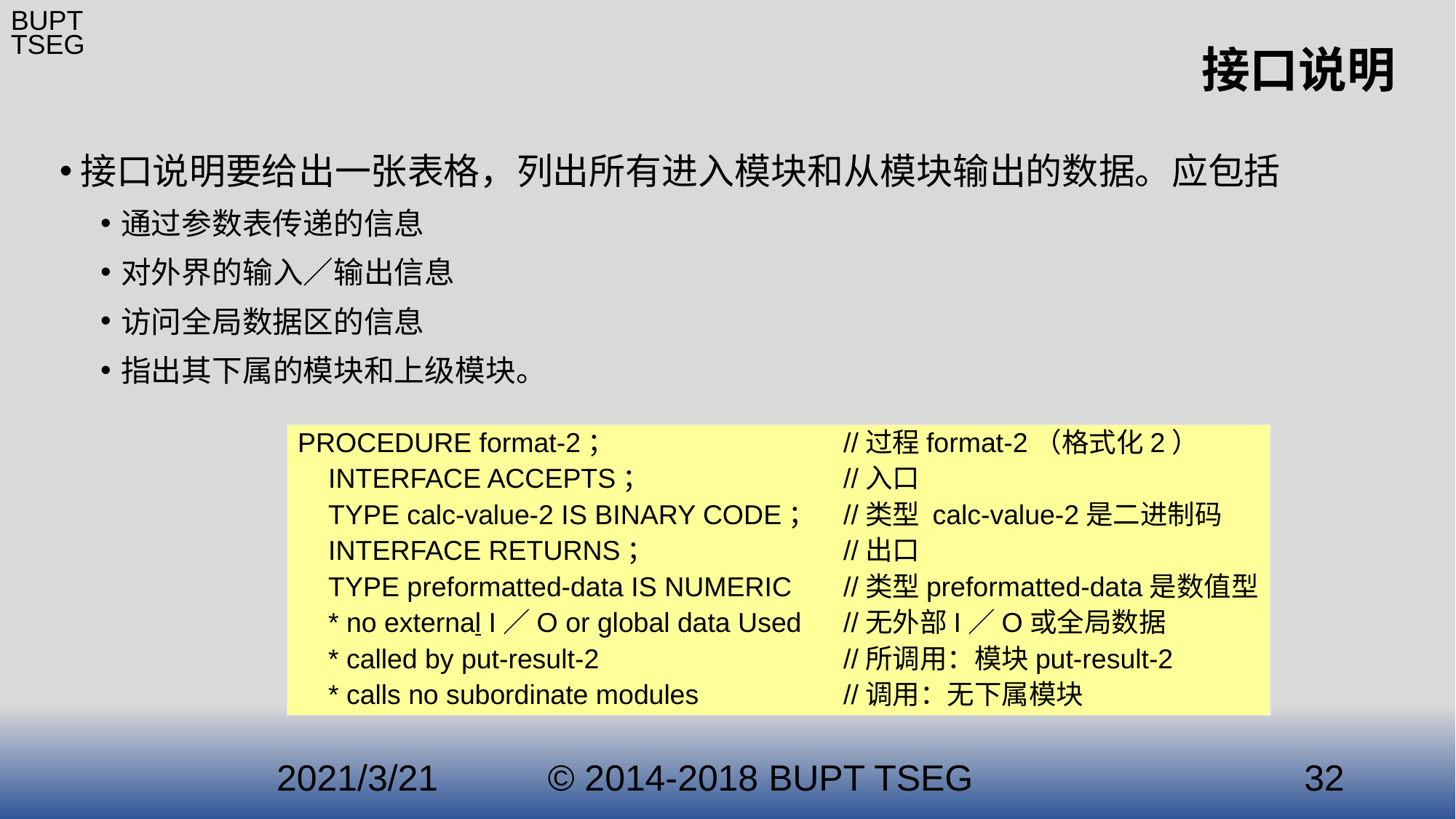

# 接口说明
接口说明要给出一张表格，列出所有进入模块和从模块输出的数据。应包括
通过参数表传递的信息
对外界的输入／输出信息
访问全局数据区的信息
指出其下属的模块和上级模块。
PROCEDURE format-2；    		//过程format-2（格式化2）
    INTERFACE ACCEPTS；    		//入口
    TYPE calc-value-2 IS BINARY CODE；	//类型 calc-value-2是二进制码
    INTERFACE RETURNS；    		//出口
    TYPE preformatted-data IS NUMERIC  	//类型preformatted-data是数值型
    * no external I／O or global data Used    	//无外部I／O或全局数据
    * called by put-result-2                 		//所调用：模块put-result-2
    * calls no subordinate modules           	//调用：无下属模块
2021/3/21
© 2014-2018 BUPT TSEG
32